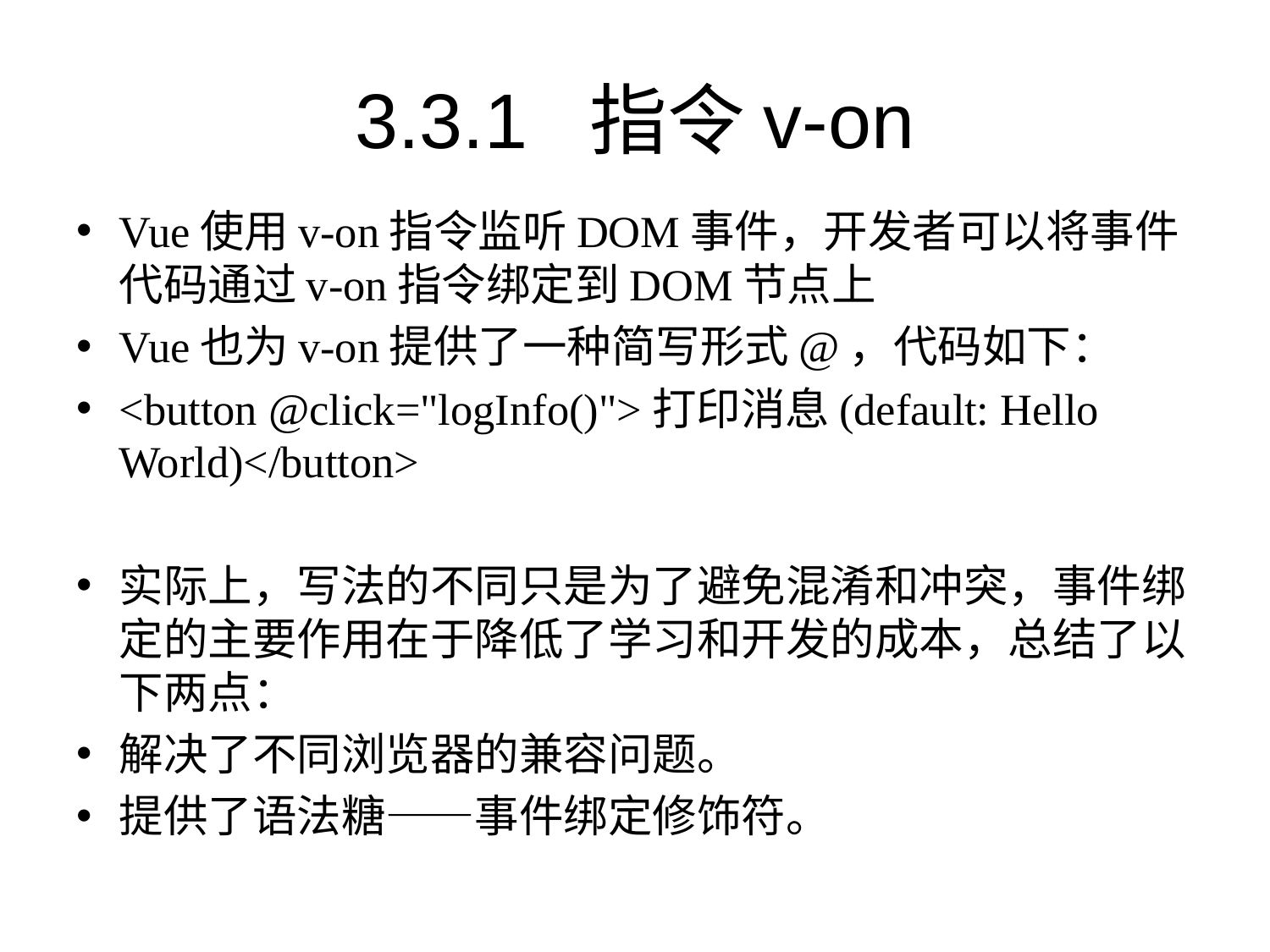

# 3.3.1  指令v-on
Vue使用v-on指令监听DOM事件，开发者可以将事件代码通过v-on指令绑定到DOM节点上
Vue也为v-on提供了一种简写形式@，代码如下：
<button @click="logInfo()">打印消息(default: Hello World)</button>

实际上，写法的不同只是为了避免混淆和冲突，事件绑定的主要作用在于降低了学习和开发的成本，总结了以下两点：
解决了不同浏览器的兼容问题。
提供了语法糖——事件绑定修饰符。